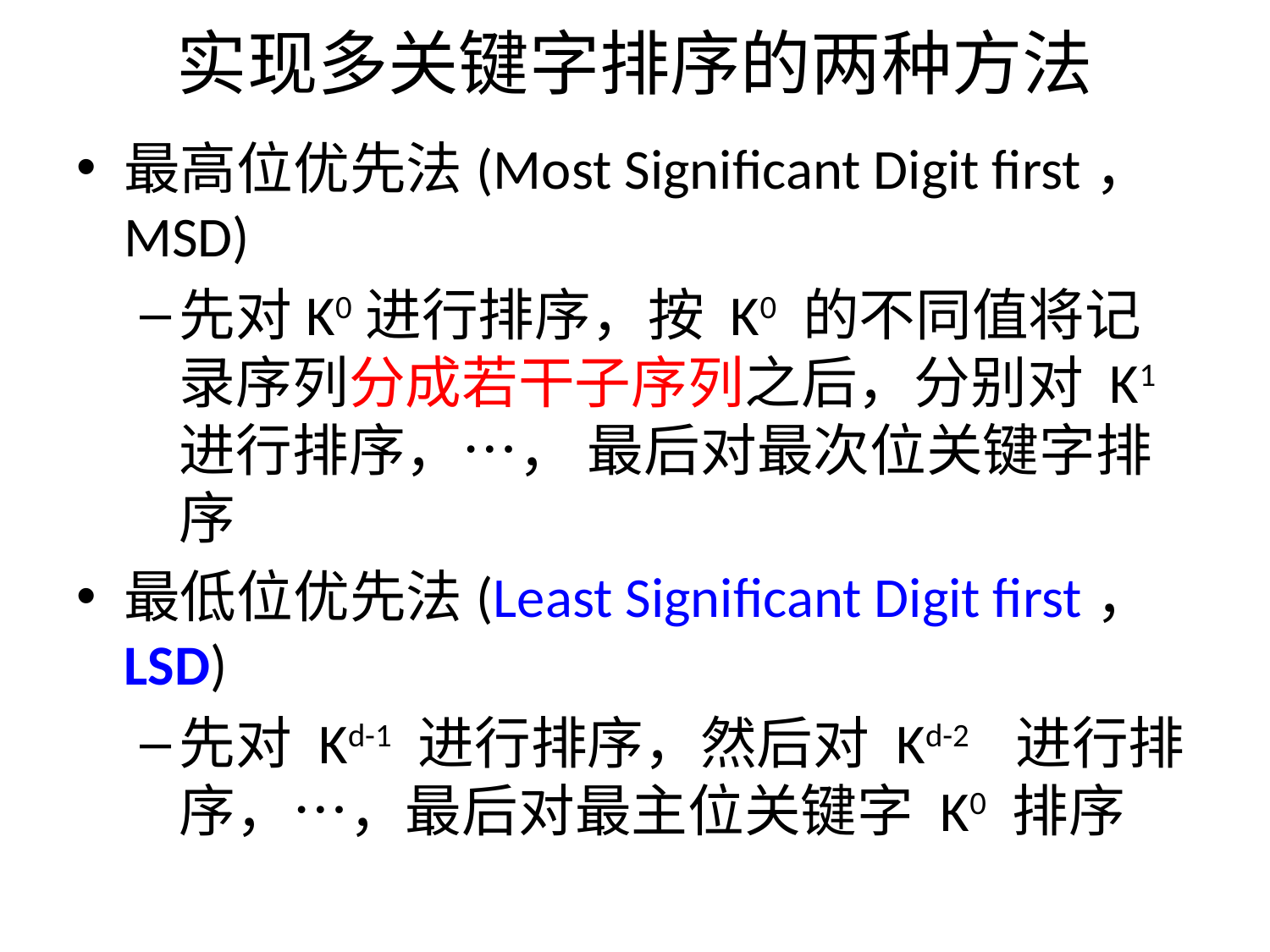

# 实现多关键字排序的两种方法
最高位优先法(Most Significant Digit first， MSD)
先对K0进行排序，按 K0 的不同值将记录序列分成若干子序列之后，分别对 K1 进行排序，…， 最后对最次位关键字排序
最低位优先法(Least Significant Digit first， LSD)
先对 Kd-1 进行排序，然后对 Kd-2   进行排序，…，最后对最主位关键字 K0 排序